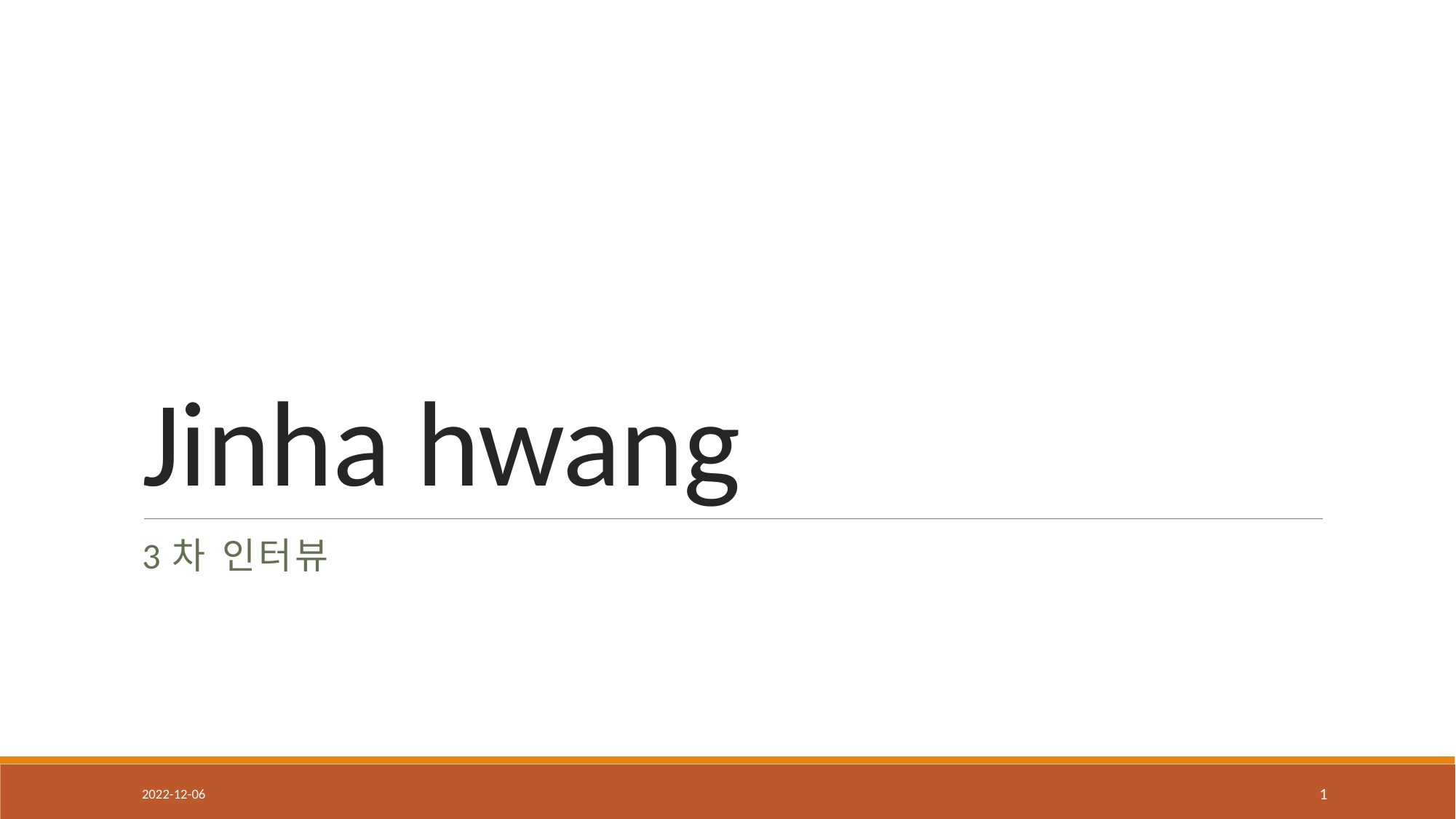

# Jinha hwang
3차 인터뷰
2022-12-06
1